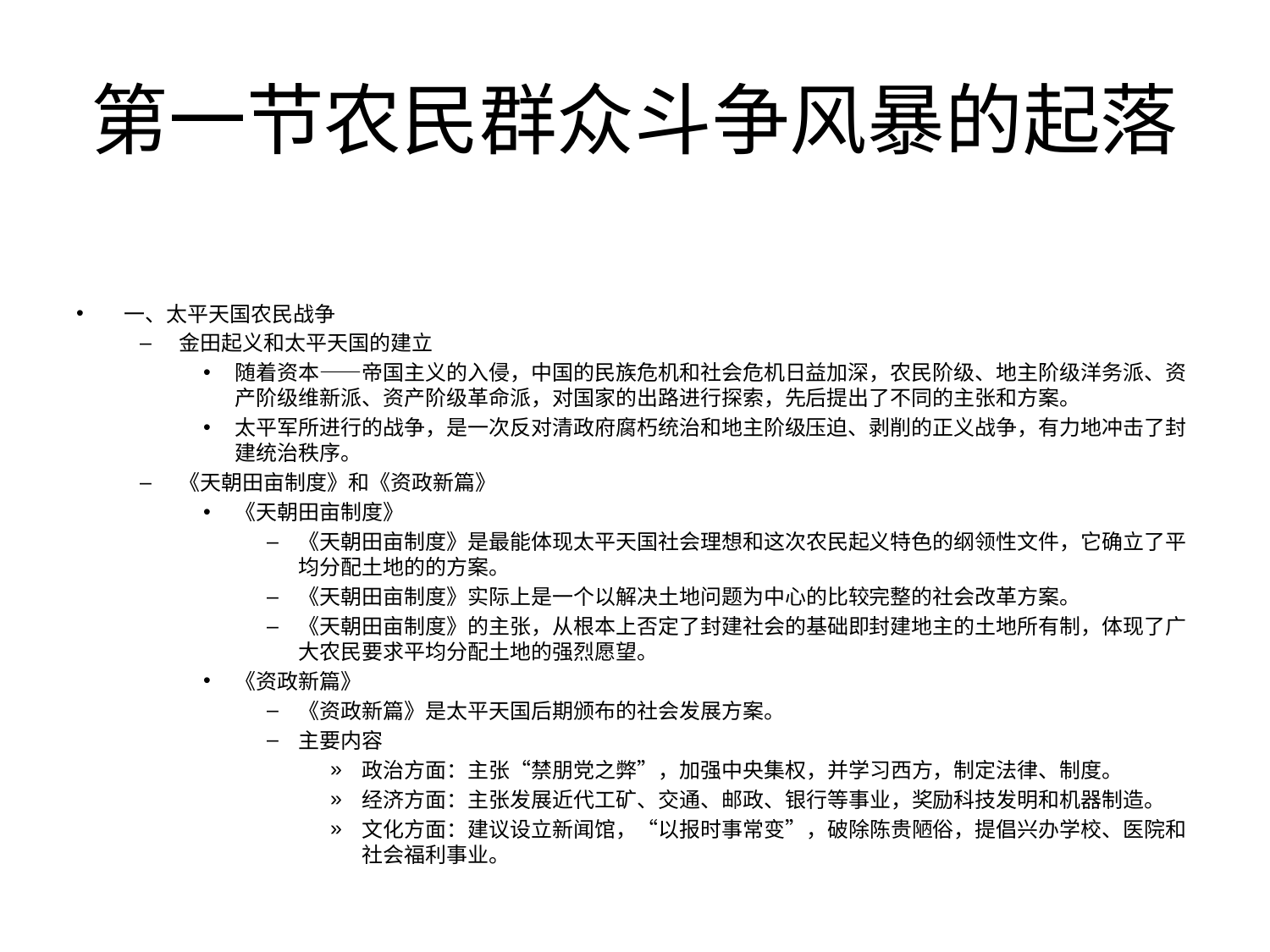

# 第一节农民群众斗争风暴的起落

一、太平天国农民战争
金田起义和太平天国的建立
随着资本——帝国主义的入侵，中国的民族危机和社会危机日益加深，农民阶级、地主阶级洋务派、资产阶级维新派、资产阶级革命派，对国家的出路进行探索，先后提出了不同的主张和方案。
太平军所进行的战争，是一次反对清政府腐朽统治和地主阶级压迫、剥削的正义战争，有力地冲击了封建统治秩序。
《天朝田亩制度》和《资政新篇》
《天朝田亩制度》
《天朝田亩制度》是最能体现太平天国社会理想和这次农民起义特色的纲领性文件，它确立了平均分配土地的的方案。
《天朝田亩制度》实际上是一个以解决土地问题为中心的比较完整的社会改革方案。
《天朝田亩制度》的主张，从根本上否定了封建社会的基础即封建地主的土地所有制，体现了广大农民要求平均分配土地的强烈愿望。
《资政新篇》
《资政新篇》是太平天国后期颁布的社会发展方案。
主要内容
政治方面：主张“禁朋党之弊”，加强中央集权，并学习西方，制定法律、制度。
经济方面：主张发展近代工矿、交通、邮政、银行等事业，奖励科技发明和机器制造。
文化方面：建议设立新闻馆，“以报时事常变”，破除陈贵陋俗，提倡兴办学校、医院和社会福利事业。